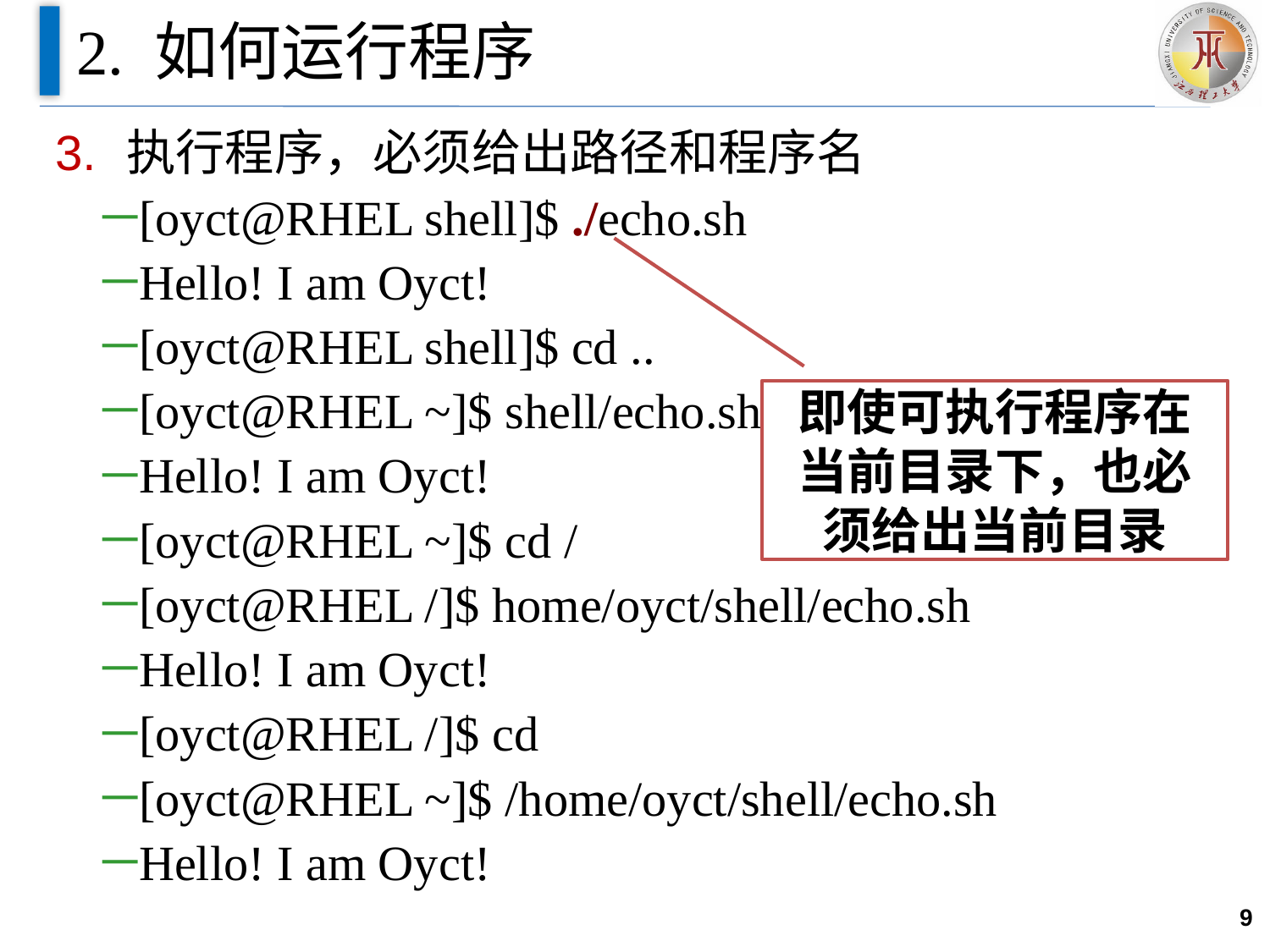

# 2. 如何运行程序
执行程序，必须给出路径和程序名
[oyct@RHEL shell]$ ./echo.sh
Hello! I am Oyct!
[oyct@RHEL shell]$ cd ..
[oyct@RHEL ~]$ shell/echo.sh
Hello! I am Oyct!
[oyct@RHEL ~]$ cd /
[oyct@RHEL /]$ home/oyct/shell/echo.sh
Hello! I am Oyct!
[oyct@RHEL /]$ cd
[oyct@RHEL ~]$ /home/oyct/shell/echo.sh
Hello! I am Oyct!
即使可执行程序在当前目录下，也必须给出当前目录
9